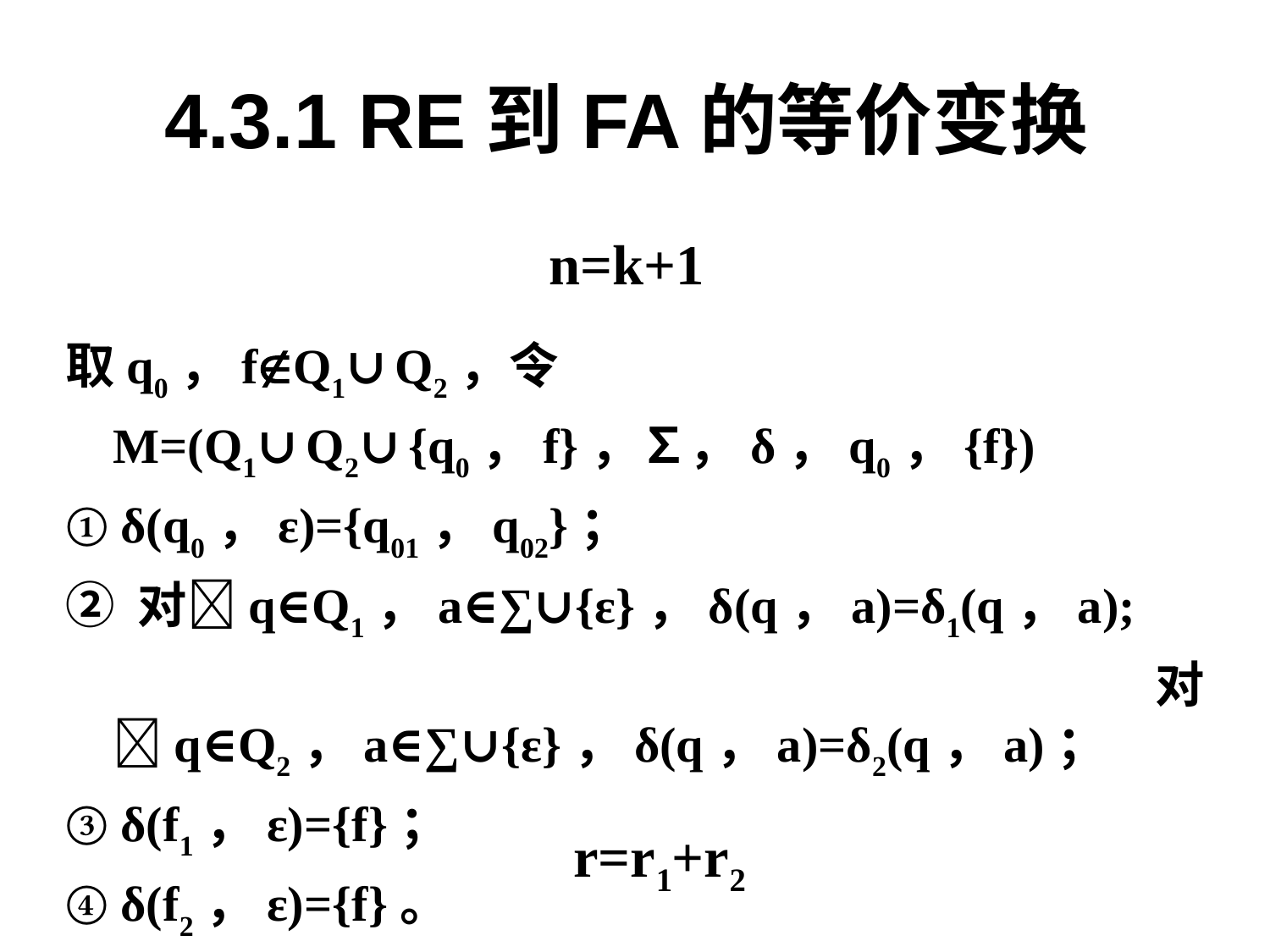

# 4.3.1 RE到FA的等价变换
n=k+1
取q0，f∉Q1∪Q2，令
	M=(Q1∪Q2∪{q0，f}，∑，δ，q0，{f})
① δ(q0，ε)={q01，q02}；
② 对∀q∈Q1，a∈∑∪{ε}，δ(q，a)=δ1(q，a);
        对∀q∈Q2，a∈∑∪{ε}，δ(q，a)=δ2(q，a)；
③ δ(f1，ε)={f}；
④ δ(f2，ε)={f}。
r=r1+r2

29